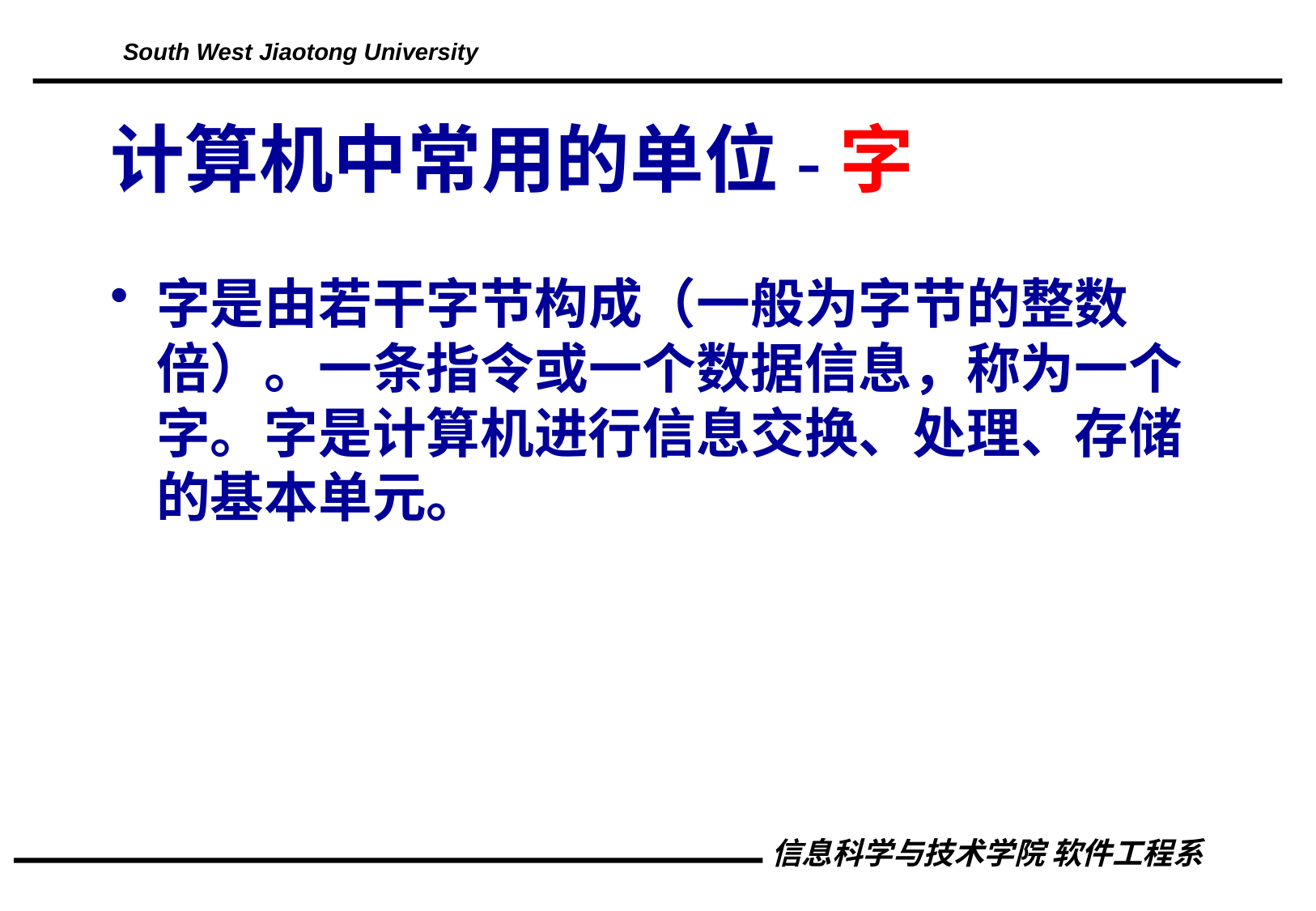

# 计算机中常用的单位-字
字是由若干字节构成（一般为字节的整数倍）。一条指令或一个数据信息，称为一个字。字是计算机进行信息交换、处理、存储的基本单元。